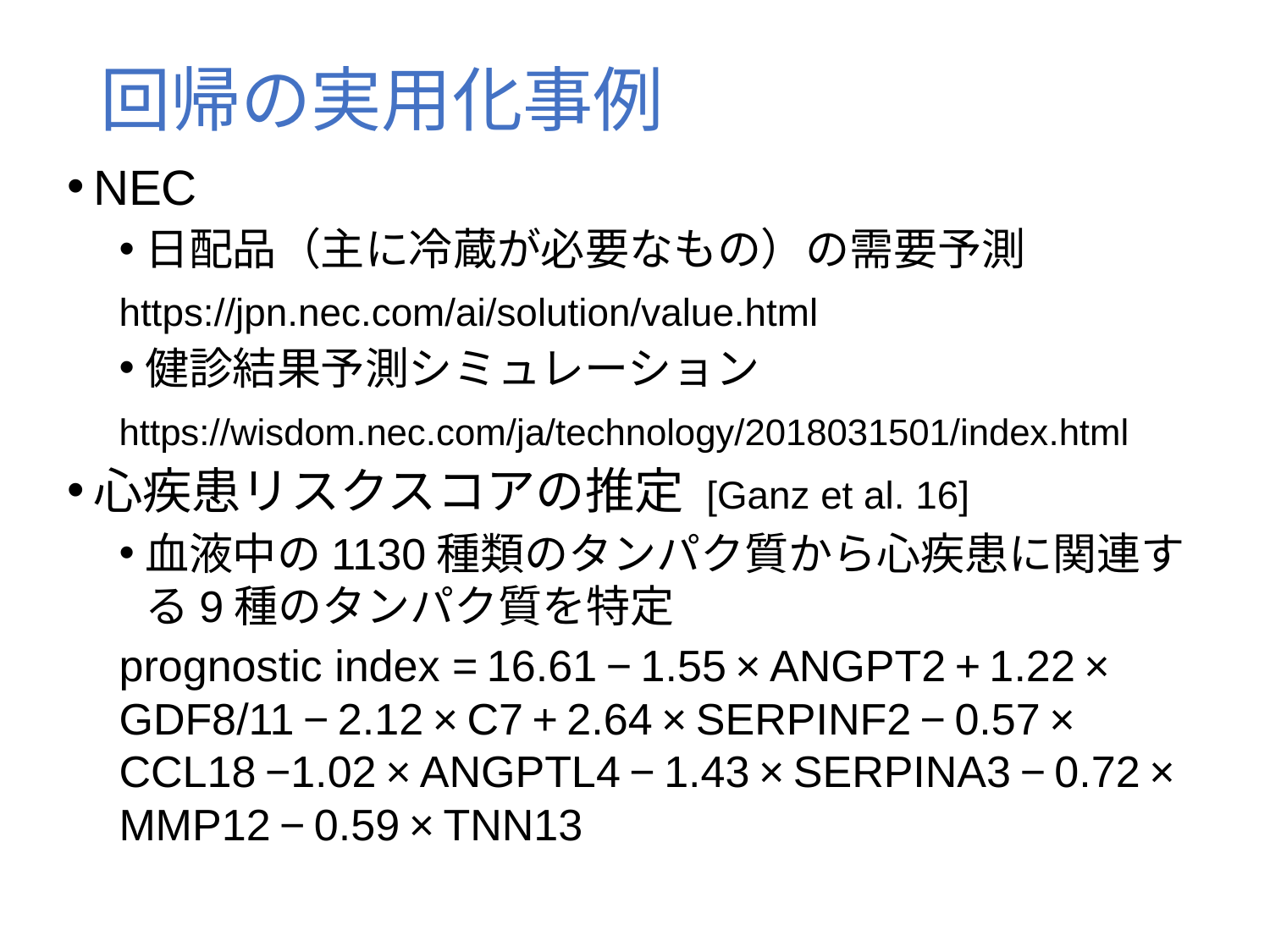

# 回帰の実用化事例
NEC
日配品（主に冷蔵が必要なもの）の需要予測
https://jpn.nec.com/ai/solution/value.html
健診結果予測シミュレーション
https://wisdom.nec.com/ja/technology/2018031501/index.html
心疾患リスクスコアの推定 [Ganz et al. 16]
血液中の1130種類のタンパク質から心疾患に関連する9種のタンパク質を特定
prognostic index = 16.61 − 1.55 × ANGPT2 + 1.22 × GDF8/11 − 2.12 × C7 + 2.64 × SERPINF2 − 0.57 × CCL18 −1.02 × ANGPTL4 − 1.43 × SERPINA3 − 0.72 × MMP12 − 0.59 × TNN13